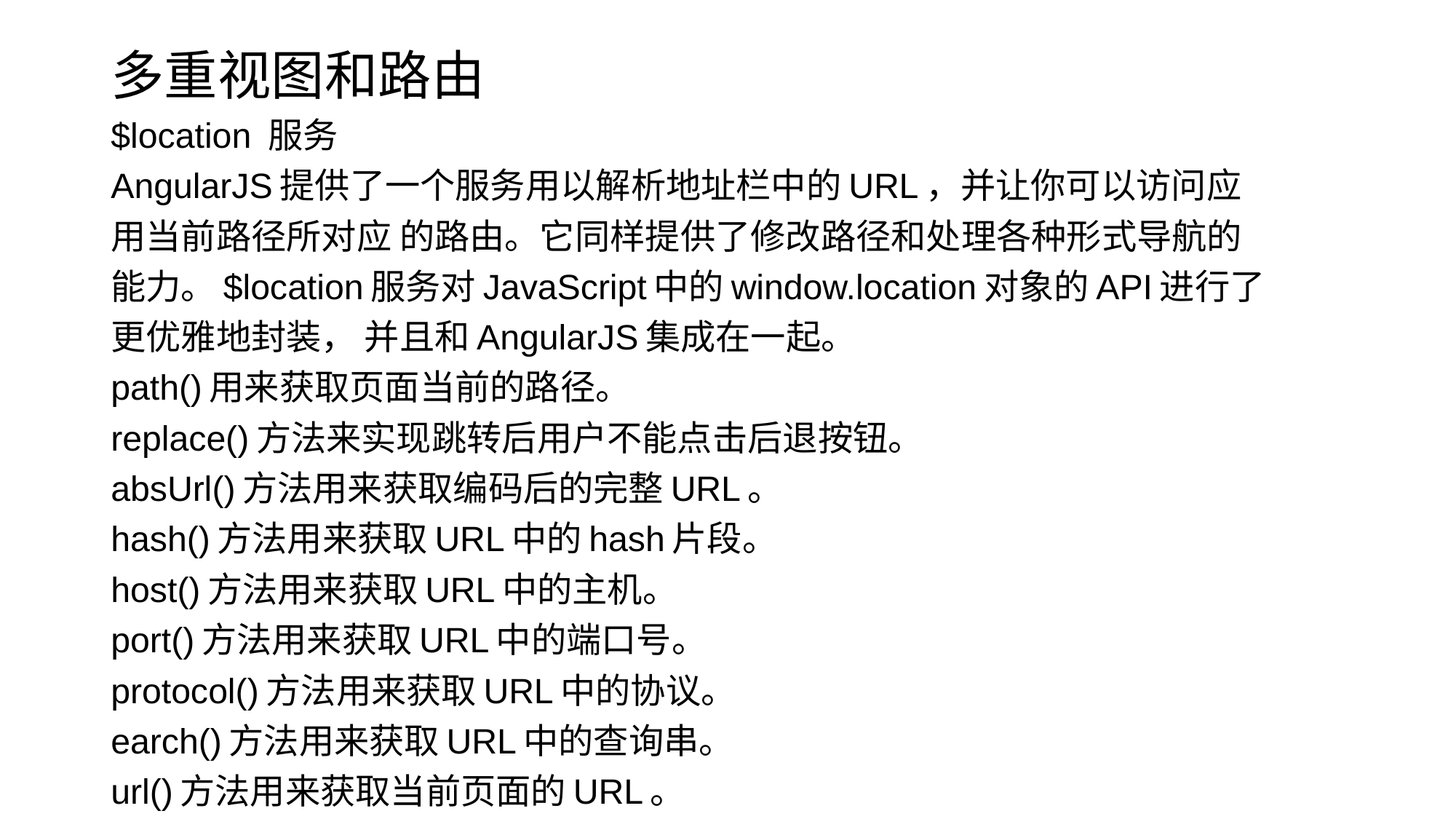

# 多重视图和路由
$location 服务
AngularJS提供了一个服务用以解析地址栏中的URL，并让你可以访问应
用当前路径所对应 的路由。它同样提供了修改路径和处理各种形式导航的
能力。$location服务对JavaScript中的window.location对象的API进行了
更优雅地封装， 并且和AngularJS集成在一起。
path()用来获取页面当前的路径。
replace()方法来实现跳转后用户不能点击后退按钮。
absUrl()方法用来获取编码后的完整URL。
hash()方法用来获取URL中的hash片段。
host()方法用来获取URL中的主机。
port()方法用来获取URL中的端口号。
protocol()方法用来获取URL中的协议。
earch()方法用来获取URL中的查询串。
url()方法用来获取当前页面的URL。